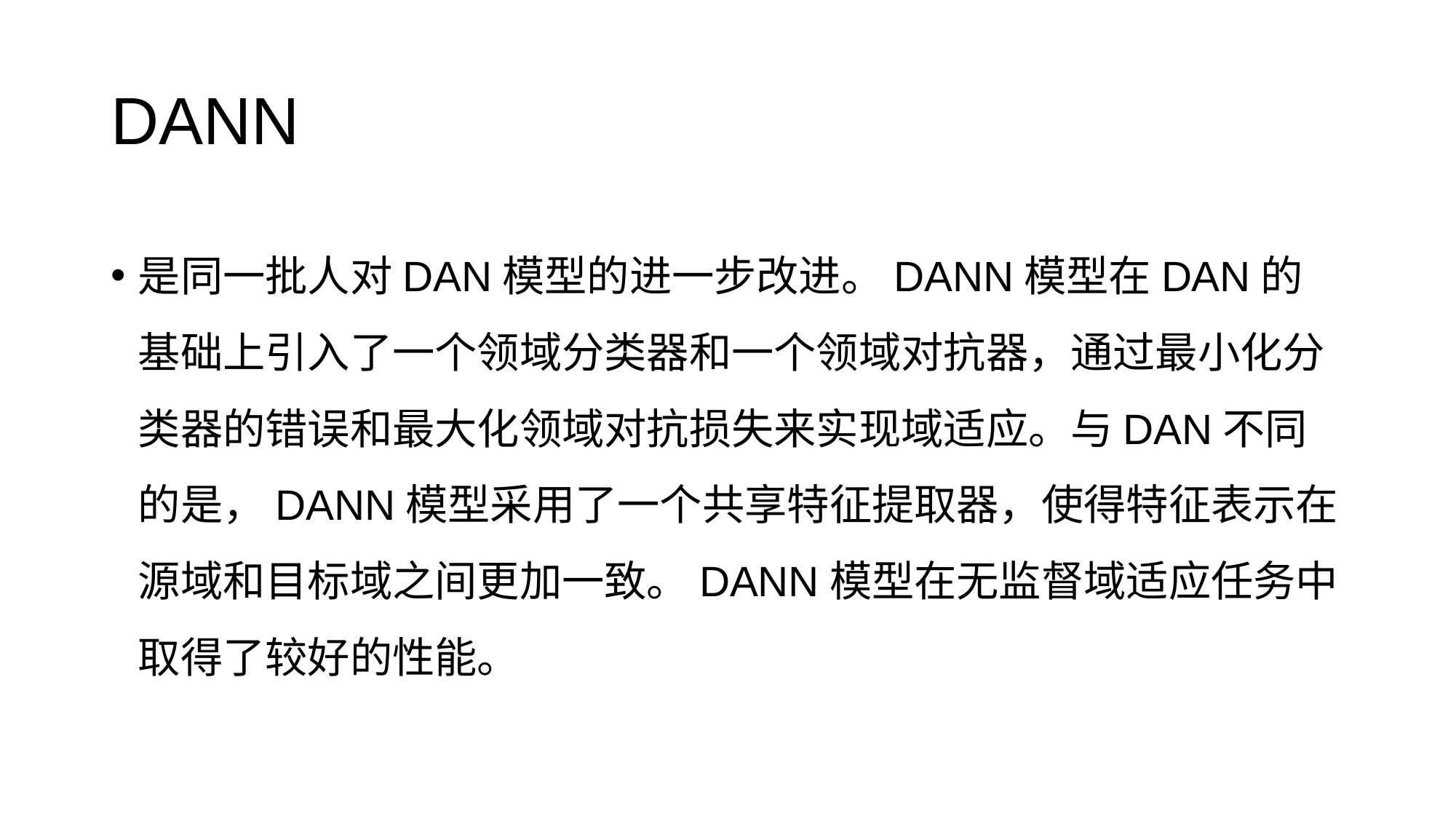

# DANN
是同一批人对DAN模型的进一步改进。DANN模型在DAN的基础上引入了一个领域分类器和一个领域对抗器，通过最小化分类器的错误和最大化领域对抗损失来实现域适应。与DAN不同的是，DANN模型采用了一个共享特征提取器，使得特征表示在源域和目标域之间更加一致。DANN模型在无监督域适应任务中取得了较好的性能。